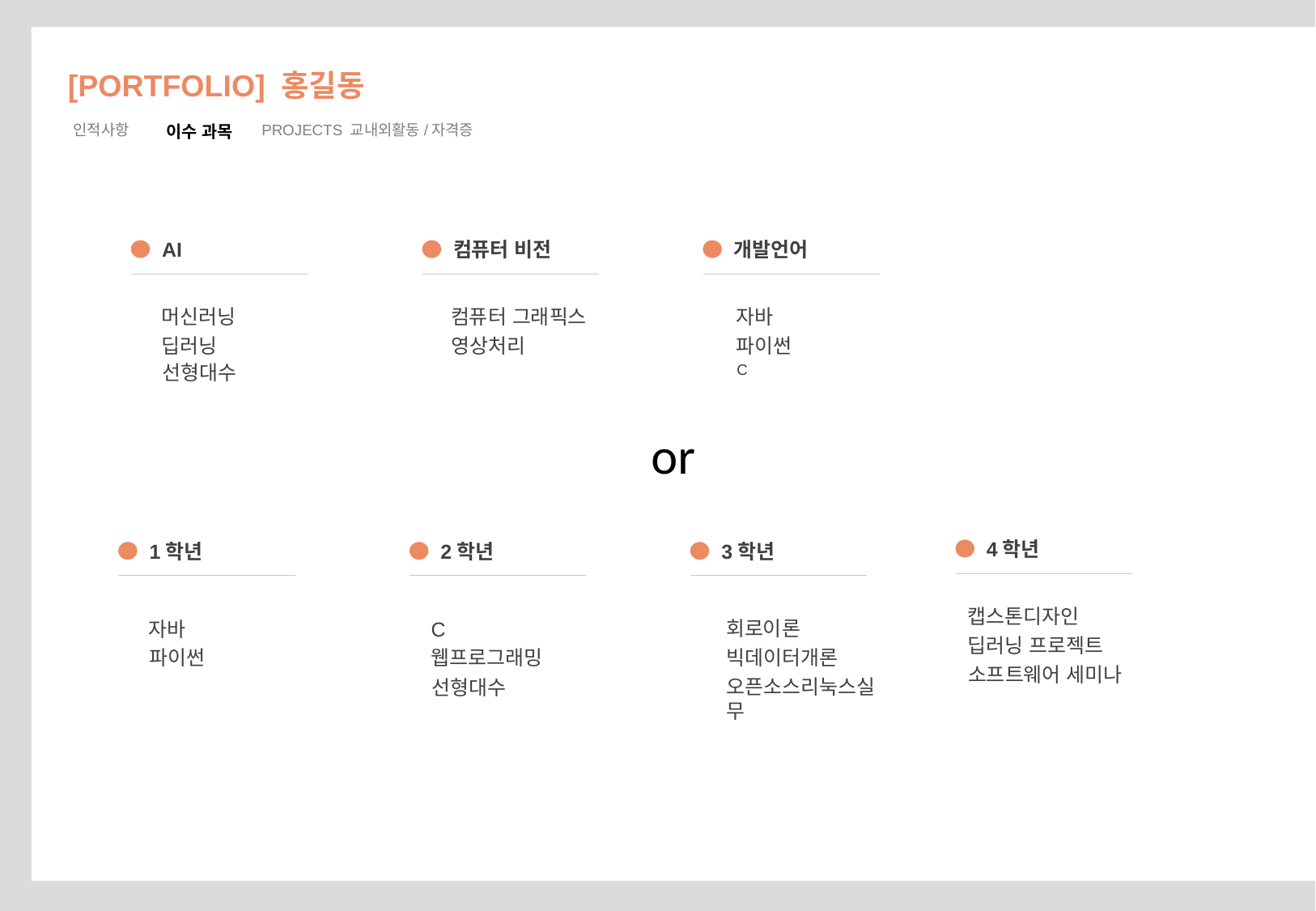

or
  [PORTFOLIO] 홍길동

인적사항
이수 과목
PROJECTS
교내외활동/자격증
AI

컴퓨터 비전

개발언어

머신러닝
딥러닝
선형대수
컴퓨터 그래픽스
자바
파이썬
C
영상처리
4학년

1학년

2학년

3학년

캡스톤디자인
딥러닝 프로젝트
소프트웨어 세미나
회로이론
빅데이터개론
오픈소스리눅스실무
자바
파이썬

C
웹프로그래밍
선형대수